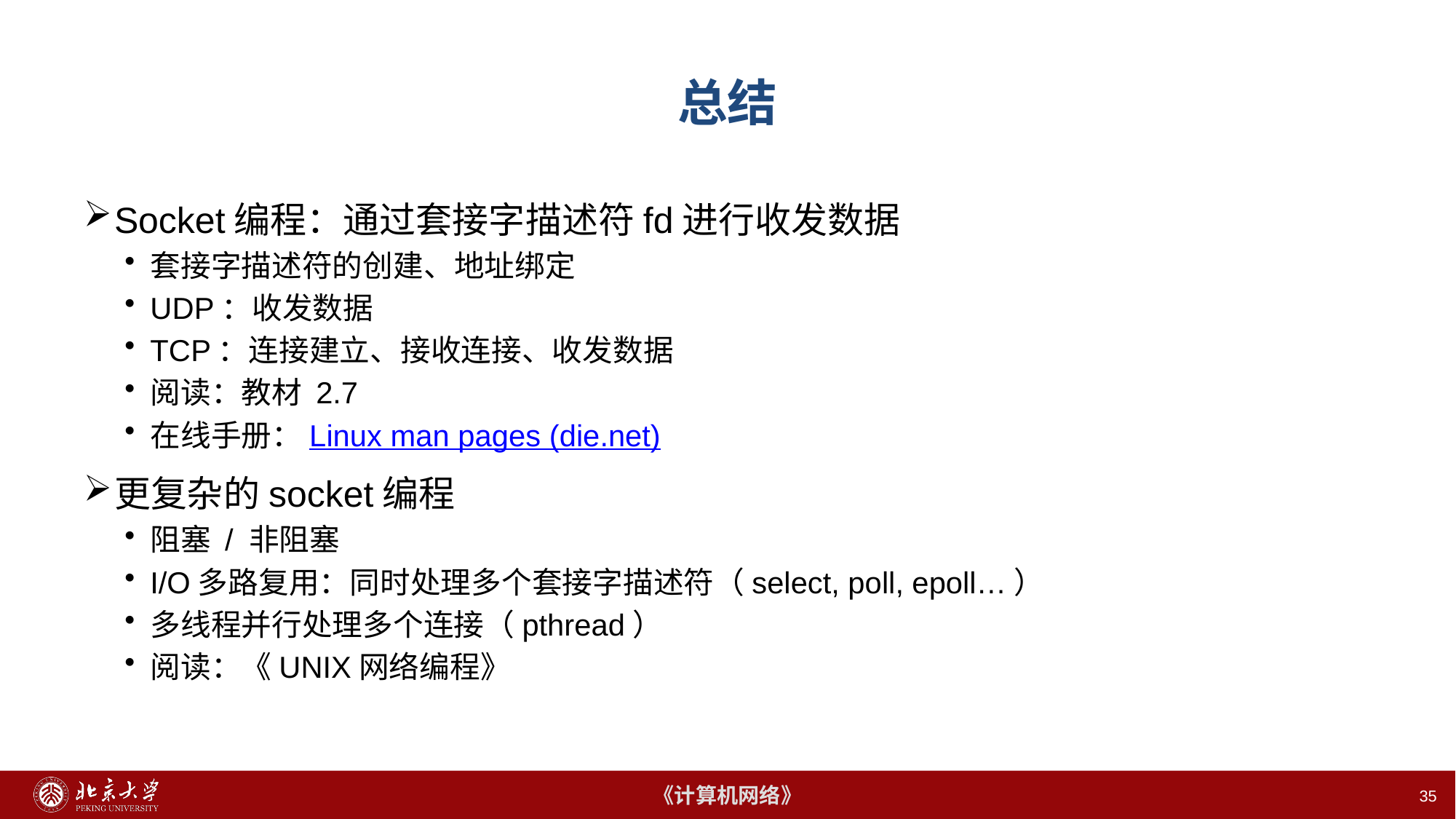

# 总结
Socket编程：通过套接字描述符fd进行收发数据
套接字描述符的创建、地址绑定
UDP：收发数据
TCP：连接建立、接收连接、收发数据
阅读：教材 2.7
在线手册：Linux man pages (die.net)
更复杂的socket编程
阻塞 / 非阻塞
I/O多路复用：同时处理多个套接字描述符（select, poll, epoll…）
多线程并行处理多个连接（pthread）
阅读：《UNIX网络编程》
35